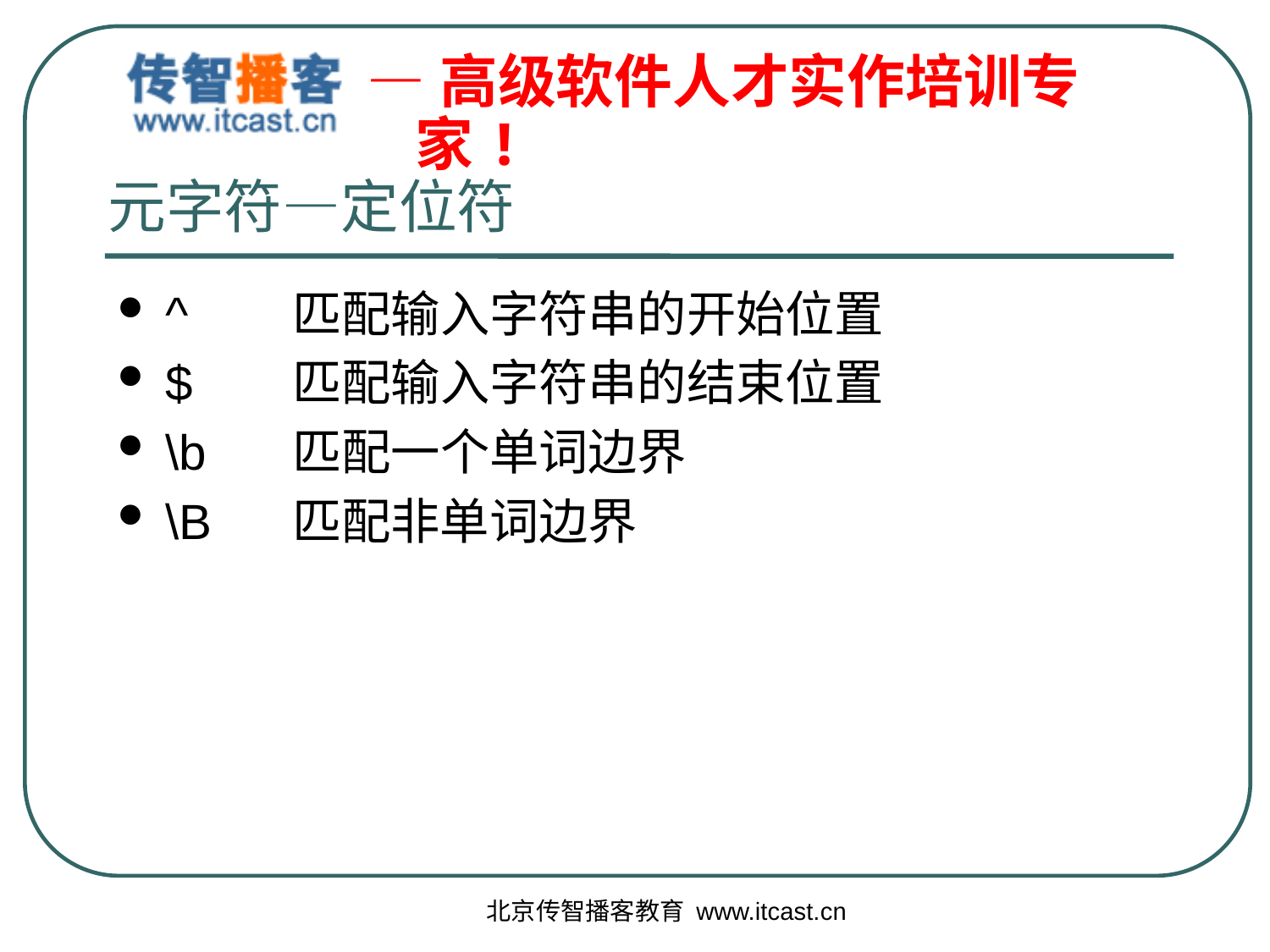

# 元字符—定位符
^ 	匹配输入字符串的开始位置
$ 	匹配输入字符串的结束位置
\b 	匹配一个单词边界
\B 	匹配非单词边界
北京传智播客教育 www.itcast.cn